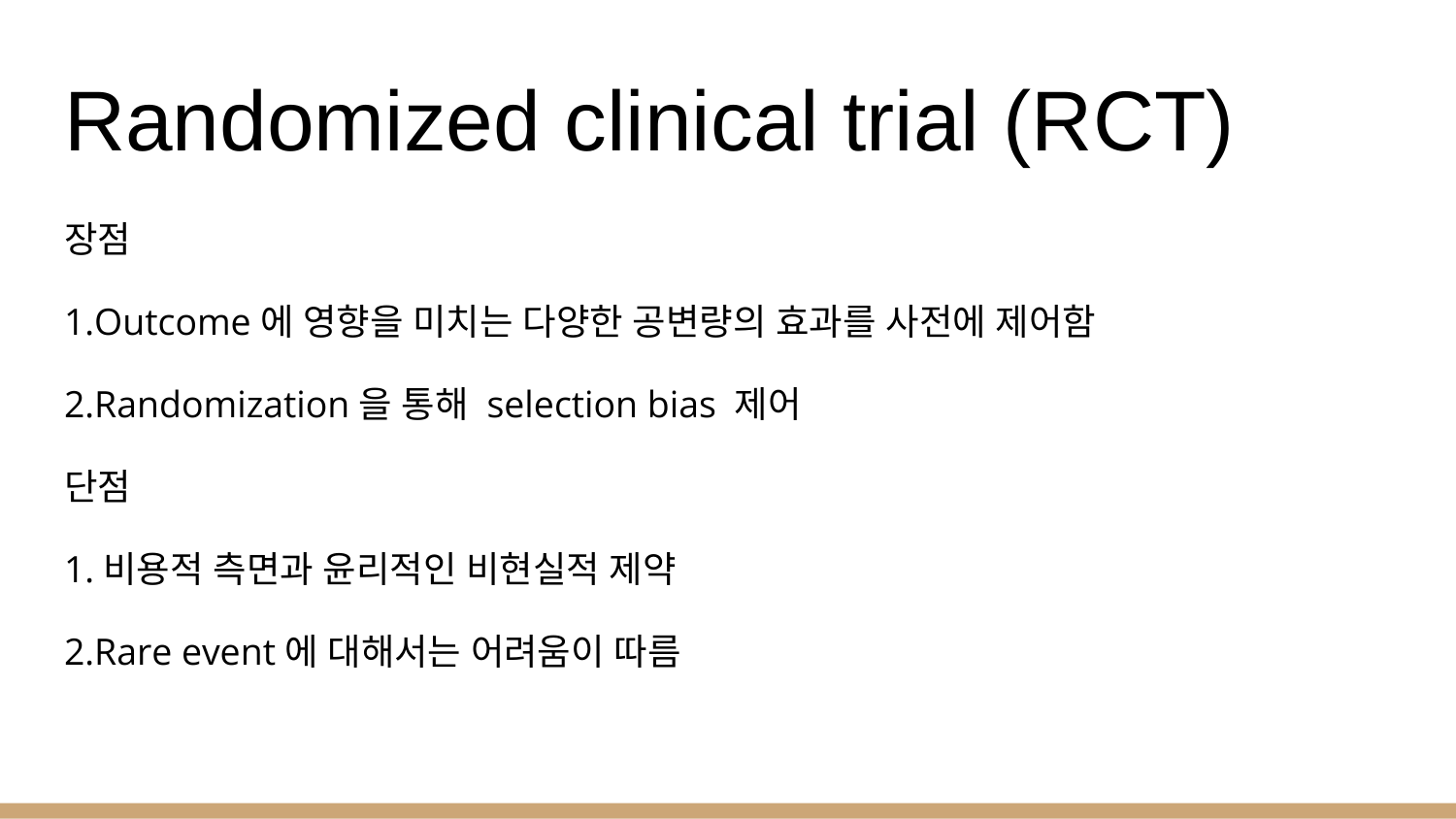

# Randomized clinical trial (RCT)
장점
1.Outcome에 영향을 미치는 다양한 공변량의 효과를 사전에 제어함
2.Randomization을 통해 selection bias 제어
단점
1.비용적 측면과 윤리적인 비현실적 제약
2.Rare event에 대해서는 어려움이 따름